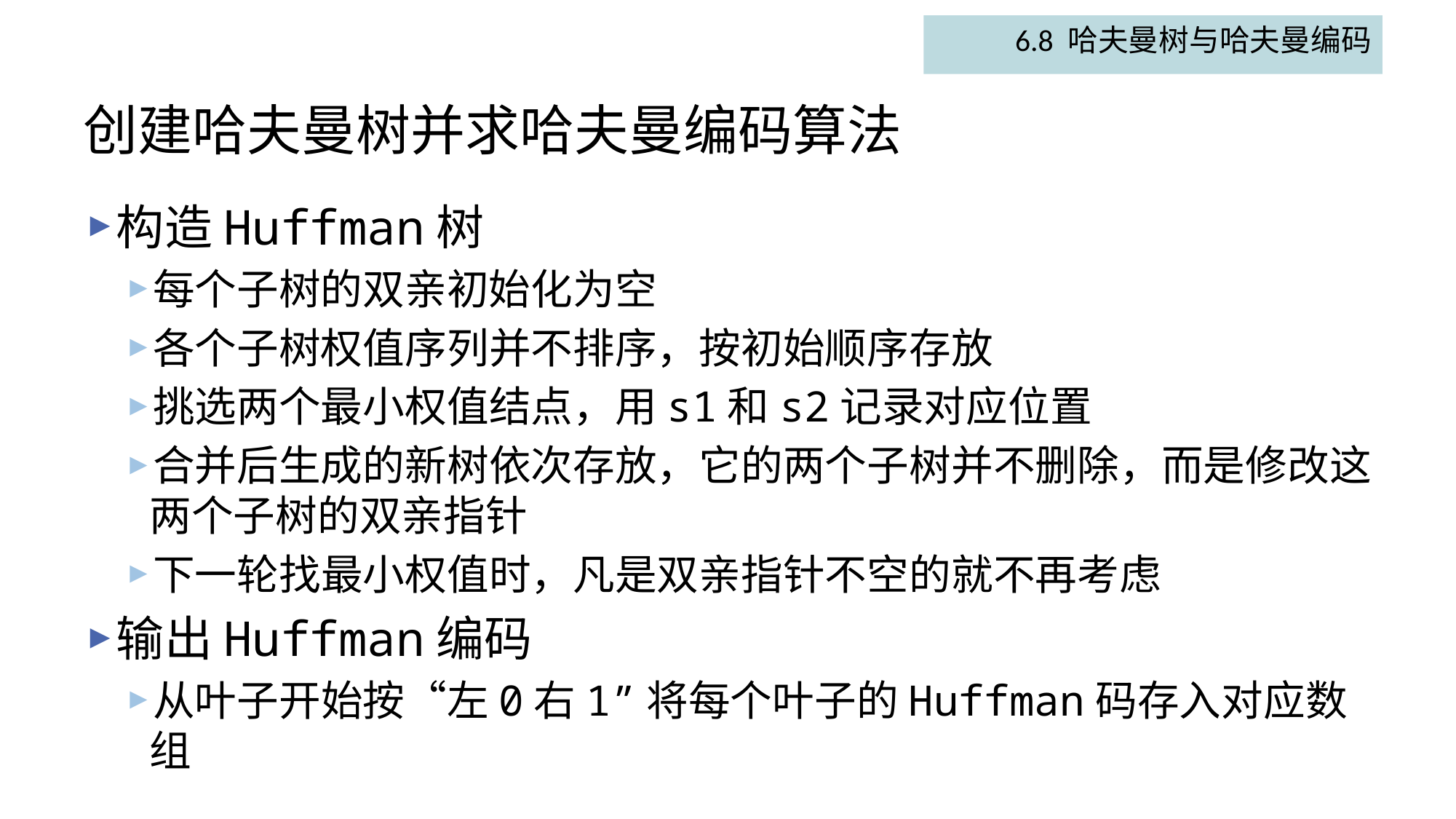

6.8 哈夫曼树与哈夫曼编码
# 创建哈夫曼树并求哈夫曼编码算法
构造Huffman树
每个子树的双亲初始化为空
各个子树权值序列并不排序，按初始顺序存放
挑选两个最小权值结点，用s1和s2记录对应位置
合并后生成的新树依次存放，它的两个子树并不删除，而是修改这两个子树的双亲指针
下一轮找最小权值时，凡是双亲指针不空的就不再考虑
输出Huffman编码
从叶子开始按“左0右1”将每个叶子的Huffman码存入对应数组